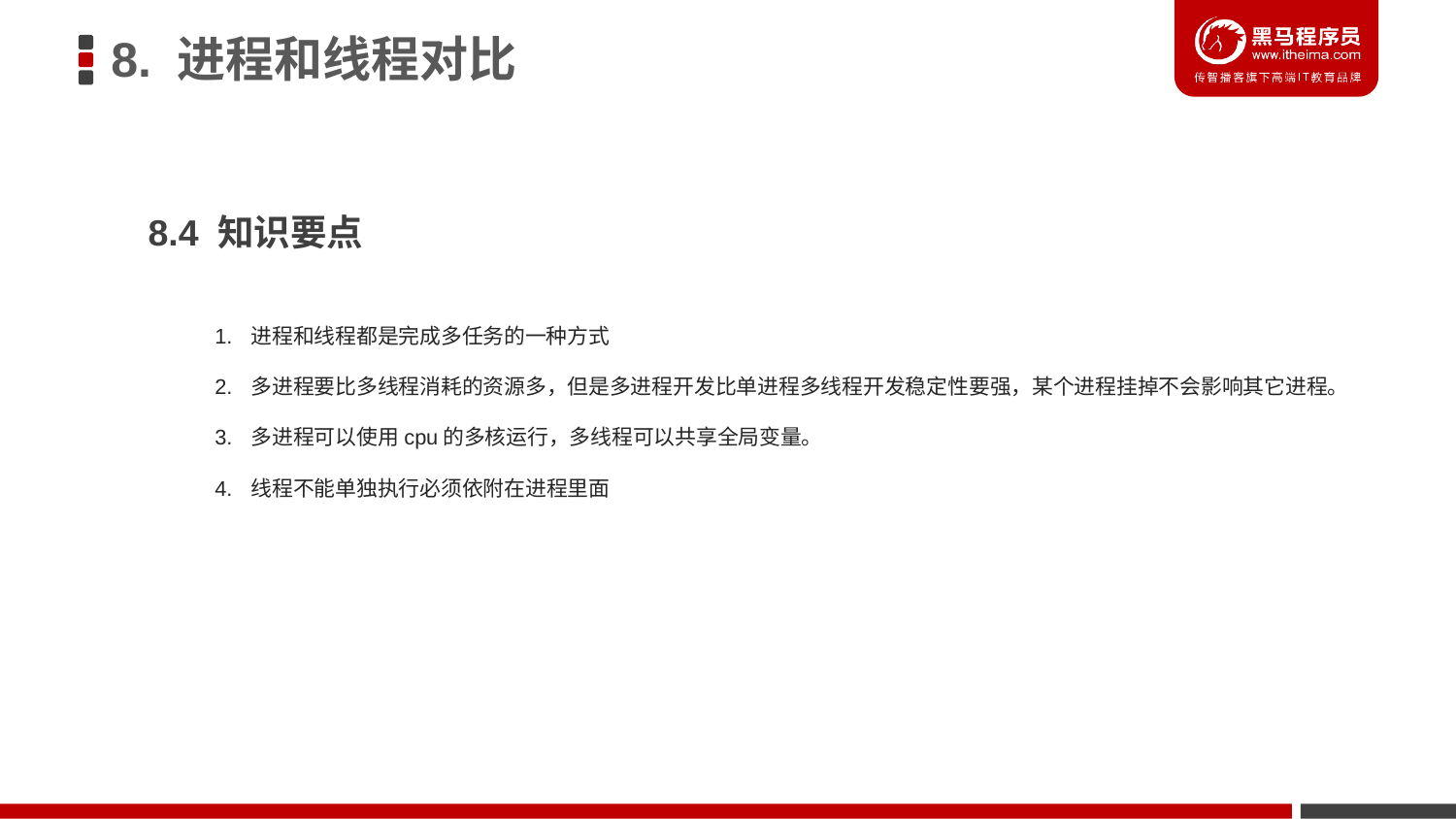

8. 进程和线程对比
8.4 知识要点
进程和线程都是完成多任务的一种方式

多进程要比多线程消耗的资源多，但是多进程开发比单进程多线程开发稳定性要强，某个进程挂掉不会影响其它进程。

多进程可以使用cpu的多核运行，多线程可以共享全局变量。

线程不能单独执行必须依附在进程里面